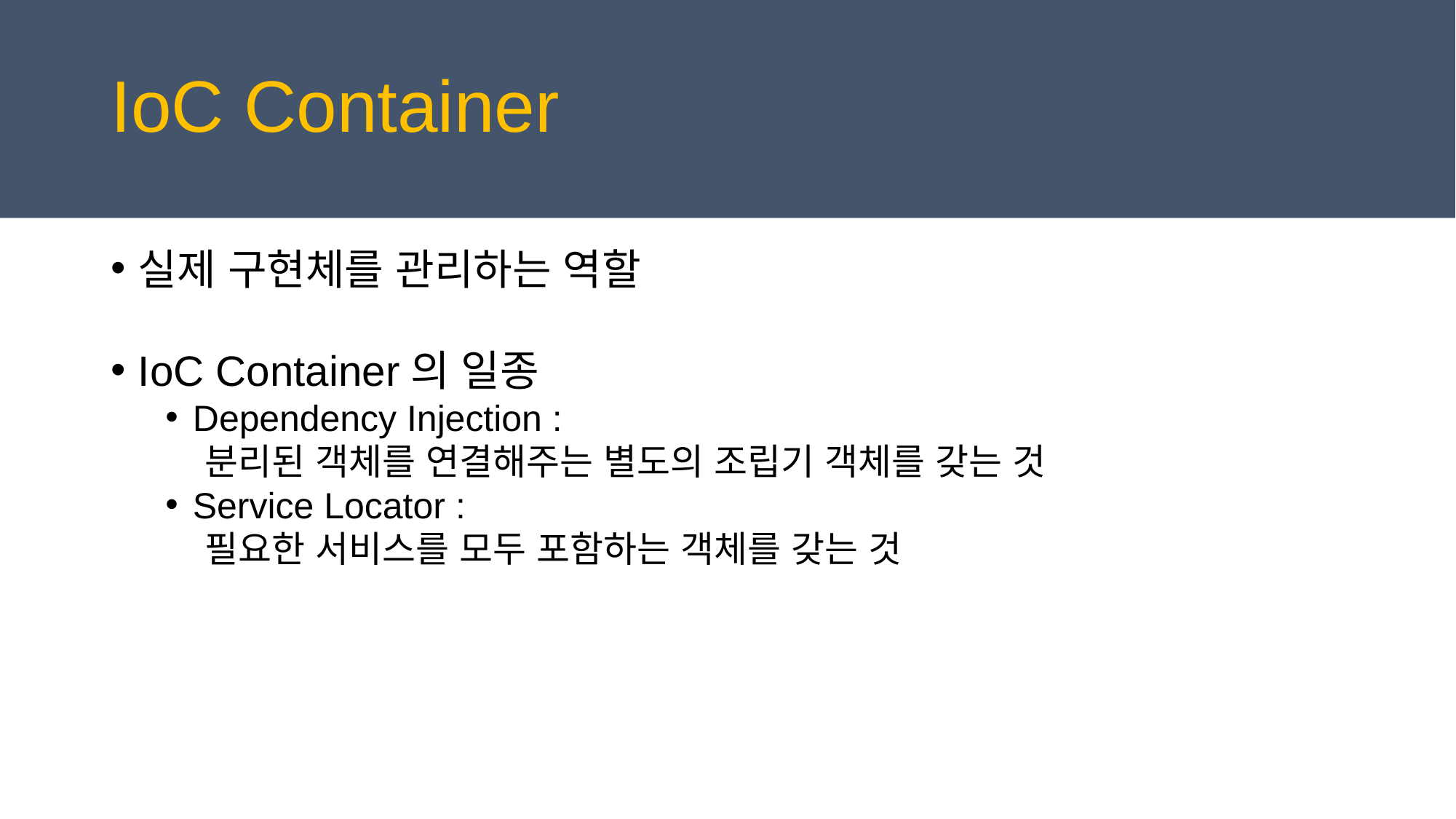

# IoC Container
실제 구현체를 관리하는 역할

IoC Container의 일종
Dependency Injection :
   분리된 객체를 연결해주는 별도의 조립기 객체를 갖는 것
Service Locator :
   필요한 서비스를 모두 포함하는 객체를 갖는 것